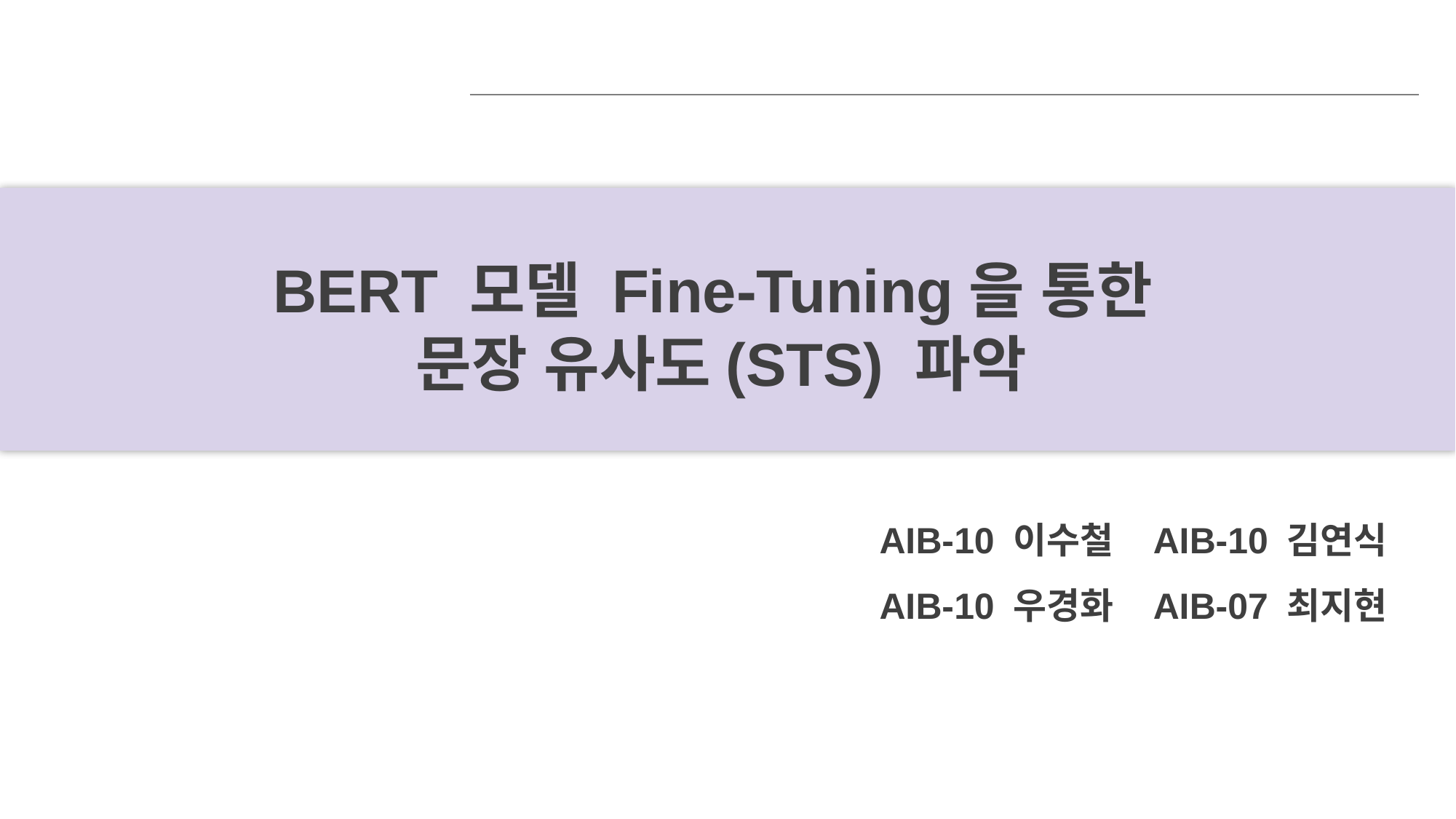

BERT 모델 Fine-Tuning을 통한
문장 유사도(STS) 파악
AIB-10 이수철   AIB-10 김연식
AIB-10 우경화   AIB-07 최지현